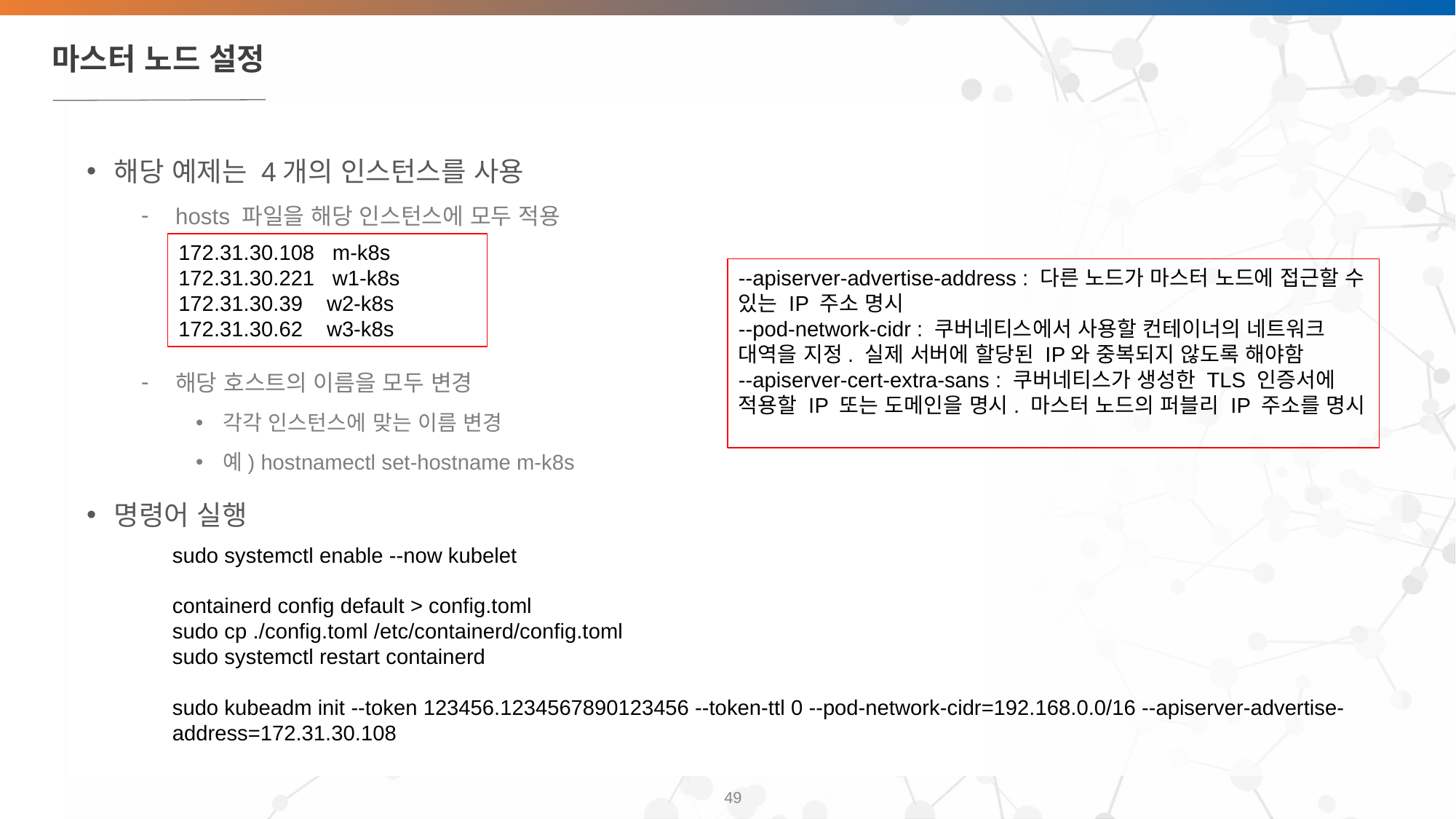

# 마스터 노드 설정

해당 예제는 4개의 인스턴스를 사용
hosts 파일을 해당 인스턴스에 모두 적용

해당 호스트의 이름을 모두 변경
각각 인스턴스에 맞는 이름 변경
예) hostnamectl set-hostname m-k8s
명령어 실행
172.31.30.108   m-k8s
172.31.30.221   w1-k8s
172.31.30.39    w2-k8s
172.31.30.62    w3-k8s
--apiserver-advertise-address : 다른 노드가 마스터 노드에 접근할 수 있는 IP 주소 명시
--pod-network-cidr : 쿠버네티스에서 사용할 컨테이너의 네트워크 대역을 지정. 실제 서버에 할당된 IP와 중복되지 않도록 해야함
--apiserver-cert-extra-sans : 쿠버네티스가 생성한 TLS 인증서에 적용할 IP 또는 도메인을 명시. 마스터 노드의 퍼블리 IP 주소를 명시
sudo systemctl enable --now kubelet

containerd config default > config.toml
sudo cp ./config.toml /etc/containerd/config.toml
sudo systemctl restart containerd

sudo kubeadm init --token 123456.1234567890123456 --token-ttl 0 --pod-network-cidr=192.168.0.0/16 --apiserver-advertise-address=172.31.30.108
49